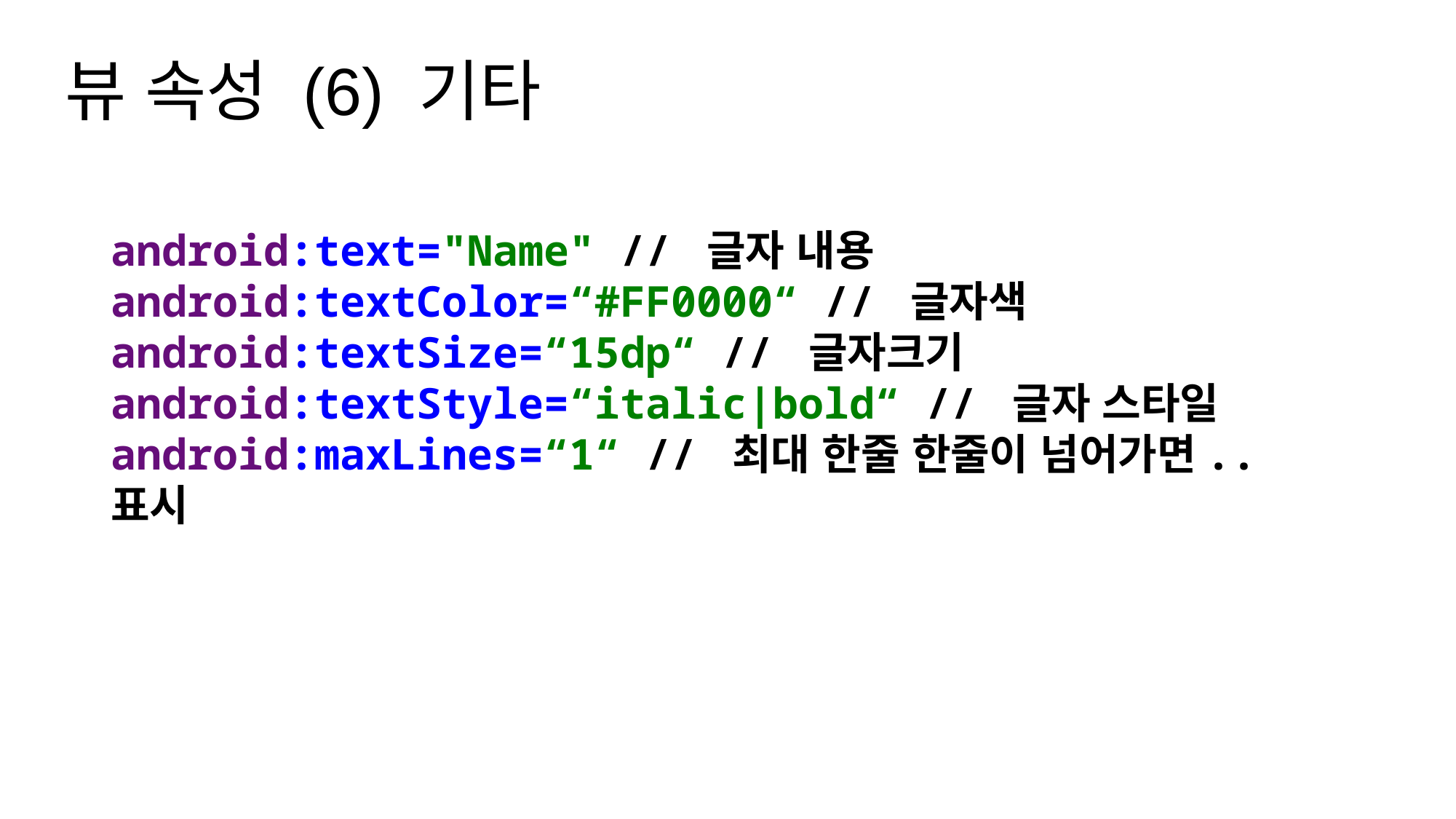

뷰 속성 (6) 기타
android:text="Name" // 글자 내용
android:textColor=“#FF0000“ // 글자색
android:textSize=“15dp“ // 글자크기
android:textStyle=“italic|bold“ // 글자 스타일
android:maxLines=“1“ // 최대 한줄 한줄이 넘어가면..표시